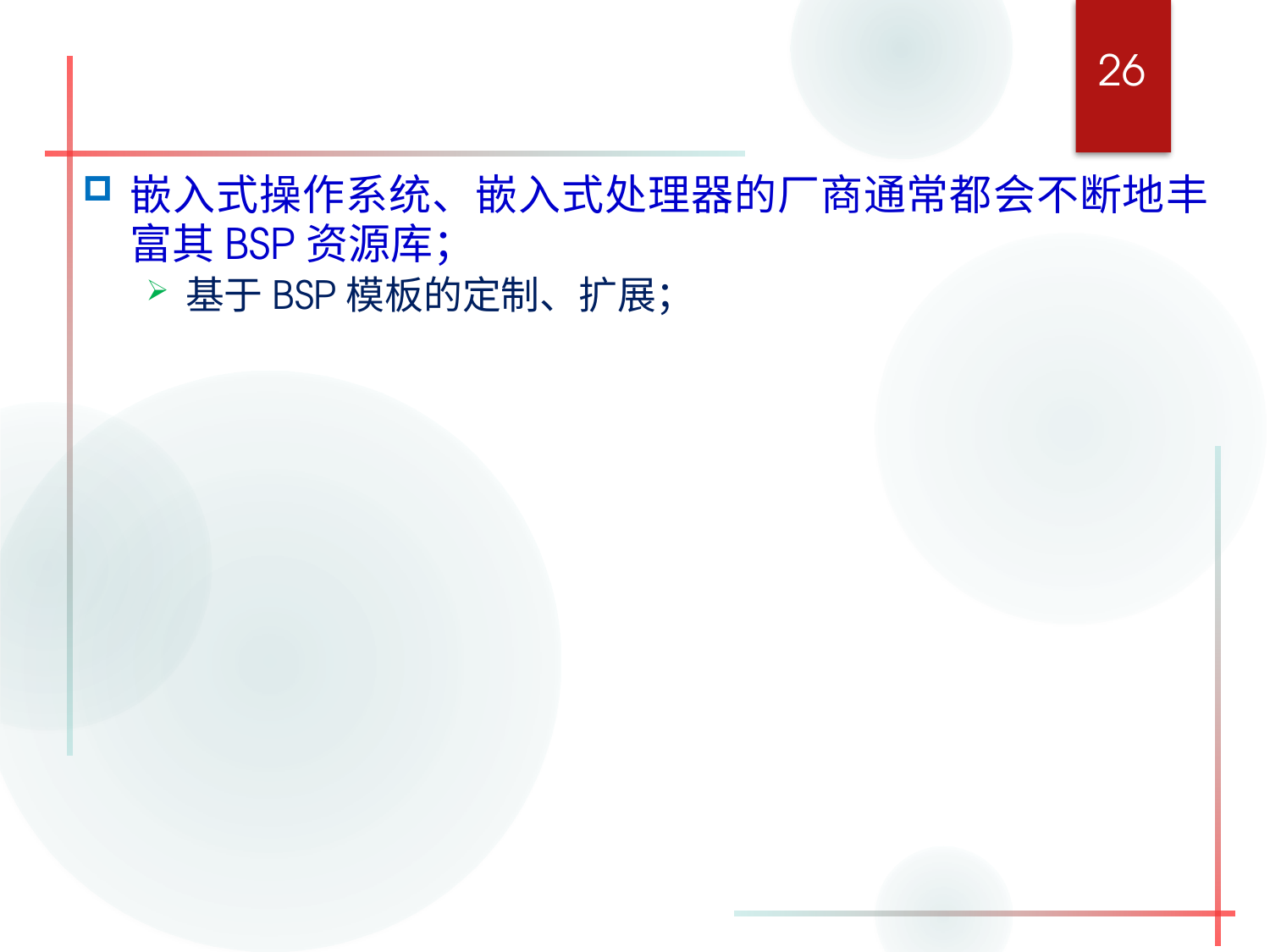

26
嵌入式操作系统、嵌入式处理器的厂商通常都会不断地丰富其BSP资源库；
基于BSP模板的定制、扩展；